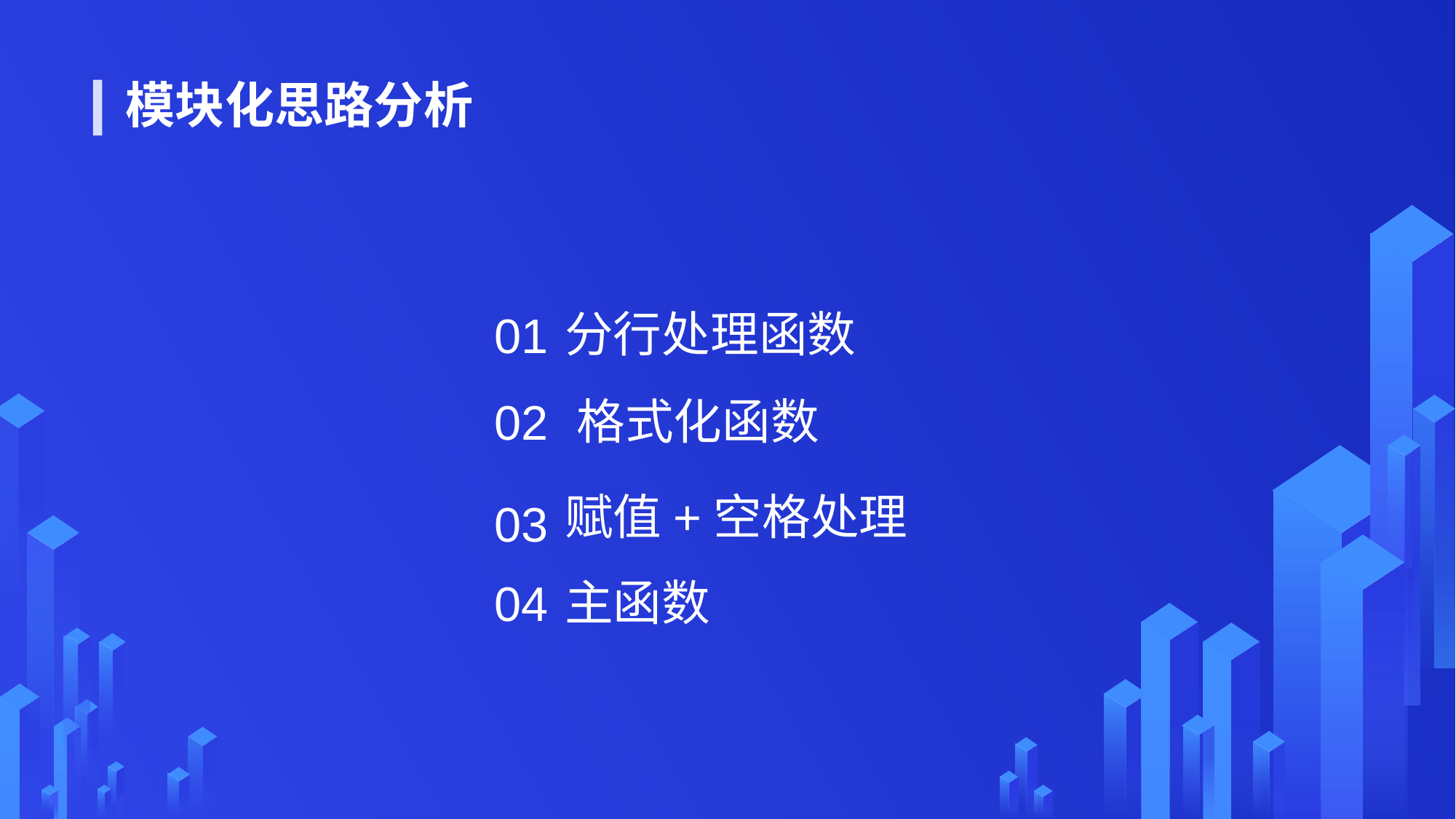

模块化思路分析

01
分行处理函数
02
格式化函数

赋值+空格处理
03

04
主函数